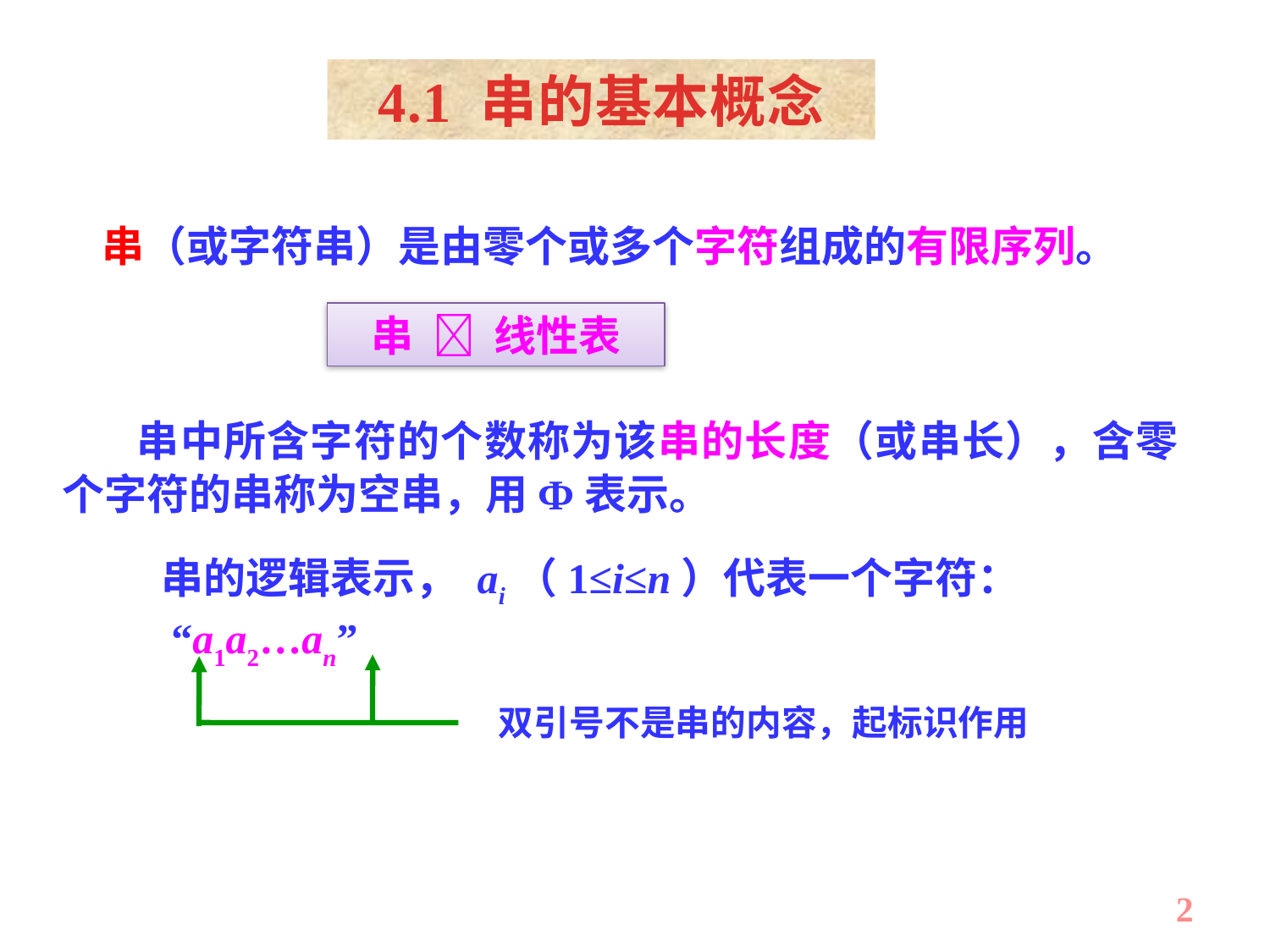

4.1 串的基本概念
串（或字符串）是由零个或多个字符组成的有限序列。
串  ⊂  线性表
      串中所含字符的个数称为该串的长度（或串长），含零个字符的串称为空串，用Ф表示。
 串的逻辑表示， ai（1≤i≤n）代表一个字符：
“a1a2…an”

双引号不是串的内容，起标识作用

2